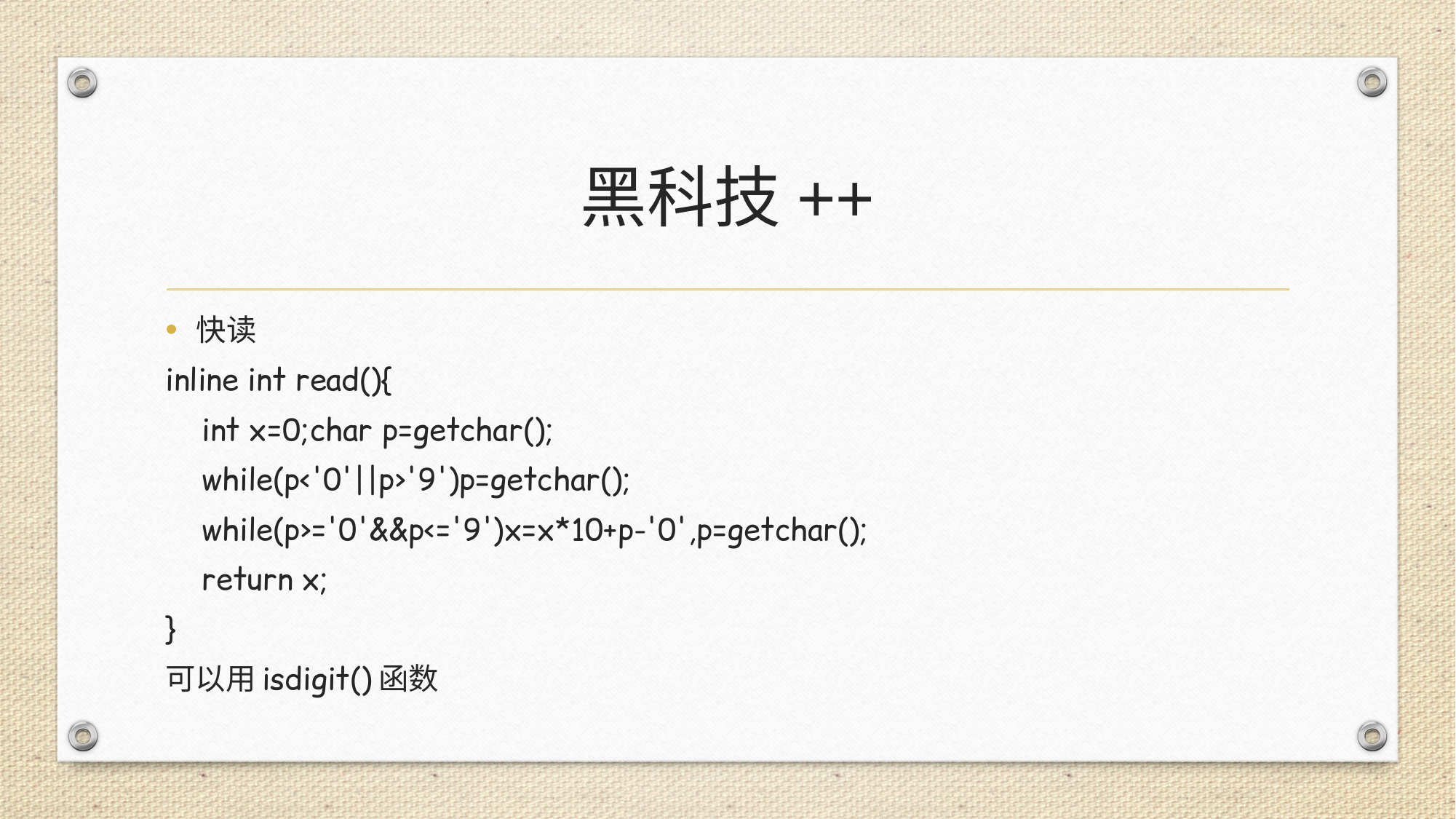

# 黑科技++
快读
inline int read(){
    int x=0;char p=getchar();
    while(p<'0'||p>'9')p=getchar();
    while(p>='0'&&p<='9')x=x*10+p-'0',p=getchar();
    return x;
}
可以用isdigit()函数